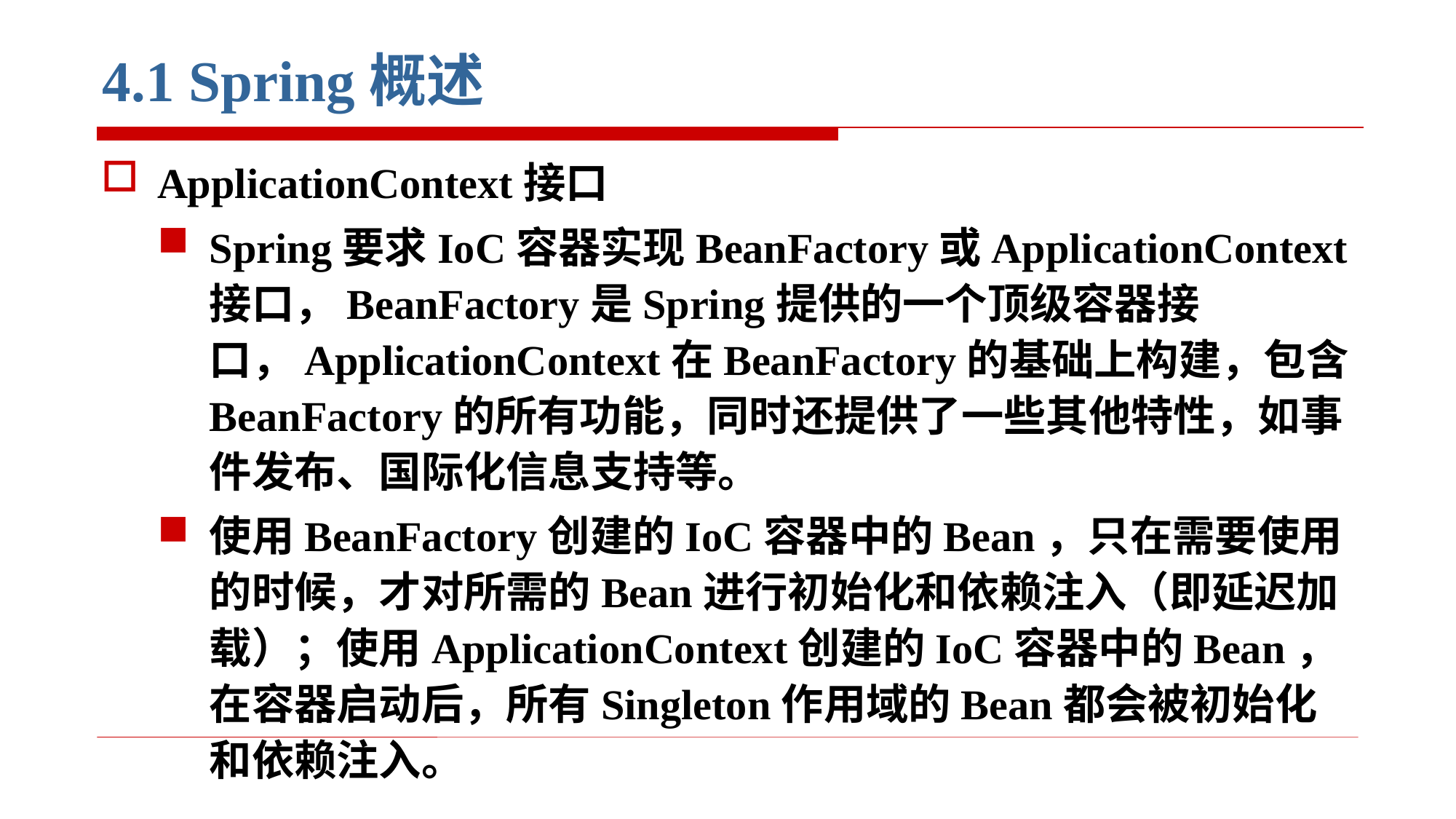

# 4.1 Spring概述
ApplicationContext接口
Spring要求IoC容器实现BeanFactory或ApplicationContext接口，BeanFactory是Spring提供的一个顶级容器接口，ApplicationContext在BeanFactory的基础上构建，包含BeanFactory的所有功能，同时还提供了一些其他特性，如事件发布、国际化信息支持等。
使用BeanFactory创建的IoC容器中的Bean，只在需要使用的时候，才对所需的Bean进行初始化和依赖注入（即延迟加载）；使用ApplicationContext创建的IoC容器中的Bean，在容器启动后，所有Singleton作用域的Bean都会被初始化和依赖注入。
6